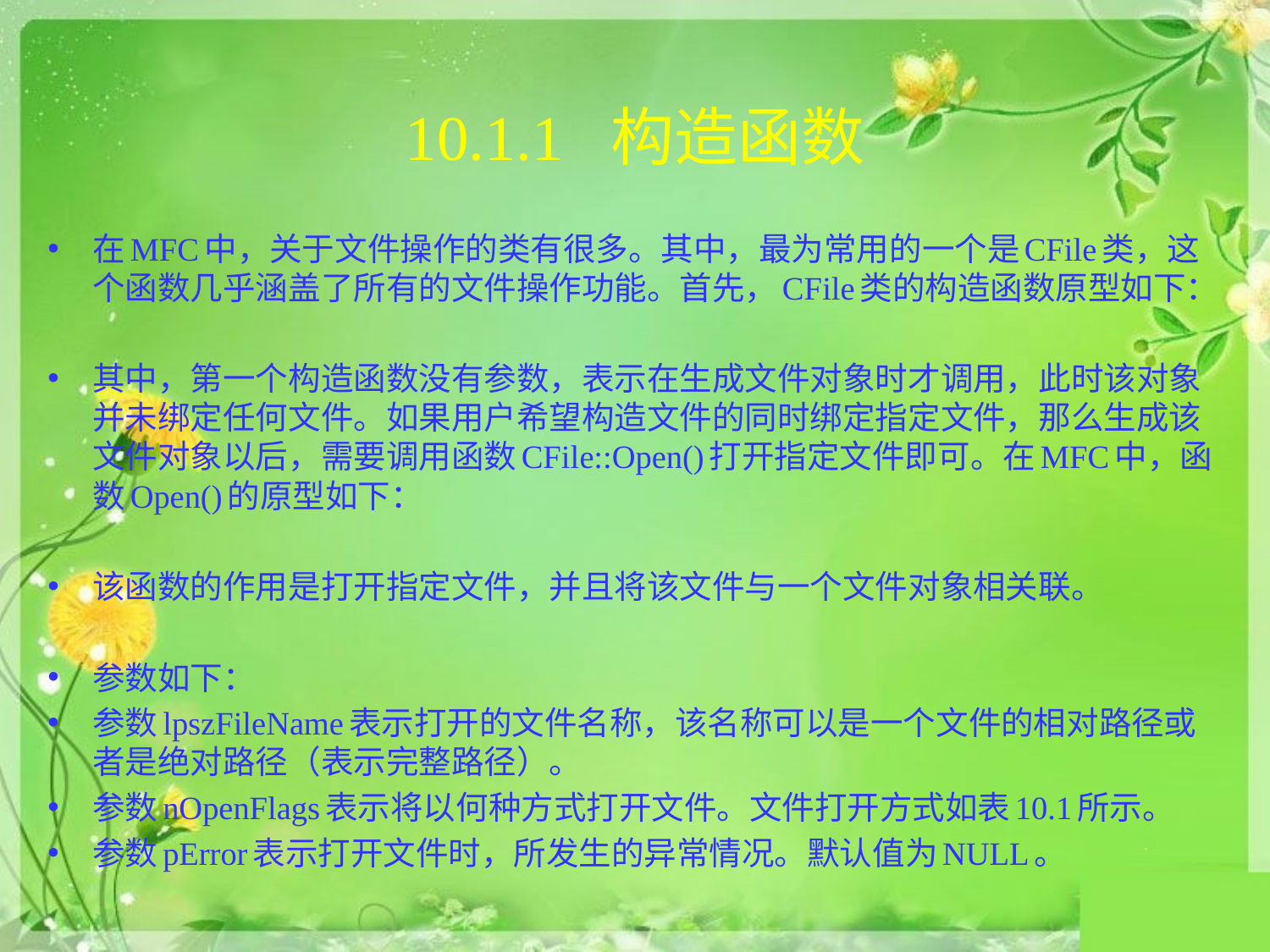

# 10.1.1  构造函数
在MFC中，关于文件操作的类有很多。其中，最为常用的一个是CFile类，这个函数几乎涵盖了所有的文件操作功能。首先，CFile类的构造函数原型如下：

其中，第一个构造函数没有参数，表示在生成文件对象时才调用，此时该对象并未绑定任何文件。如果用户希望构造文件的同时绑定指定文件，那么生成该文件对象以后，需要调用函数CFile::Open()打开指定文件即可。在MFC中，函数Open()的原型如下：

该函数的作用是打开指定文件，并且将该文件与一个文件对象相关联。

参数如下：
参数lpszFileName表示打开的文件名称，该名称可以是一个文件的相对路径或者是绝对路径（表示完整路径）。
参数nOpenFlags表示将以何种方式打开文件。文件打开方式如表10.1所示。
参数pError表示打开文件时，所发生的异常情况。默认值为NULL。